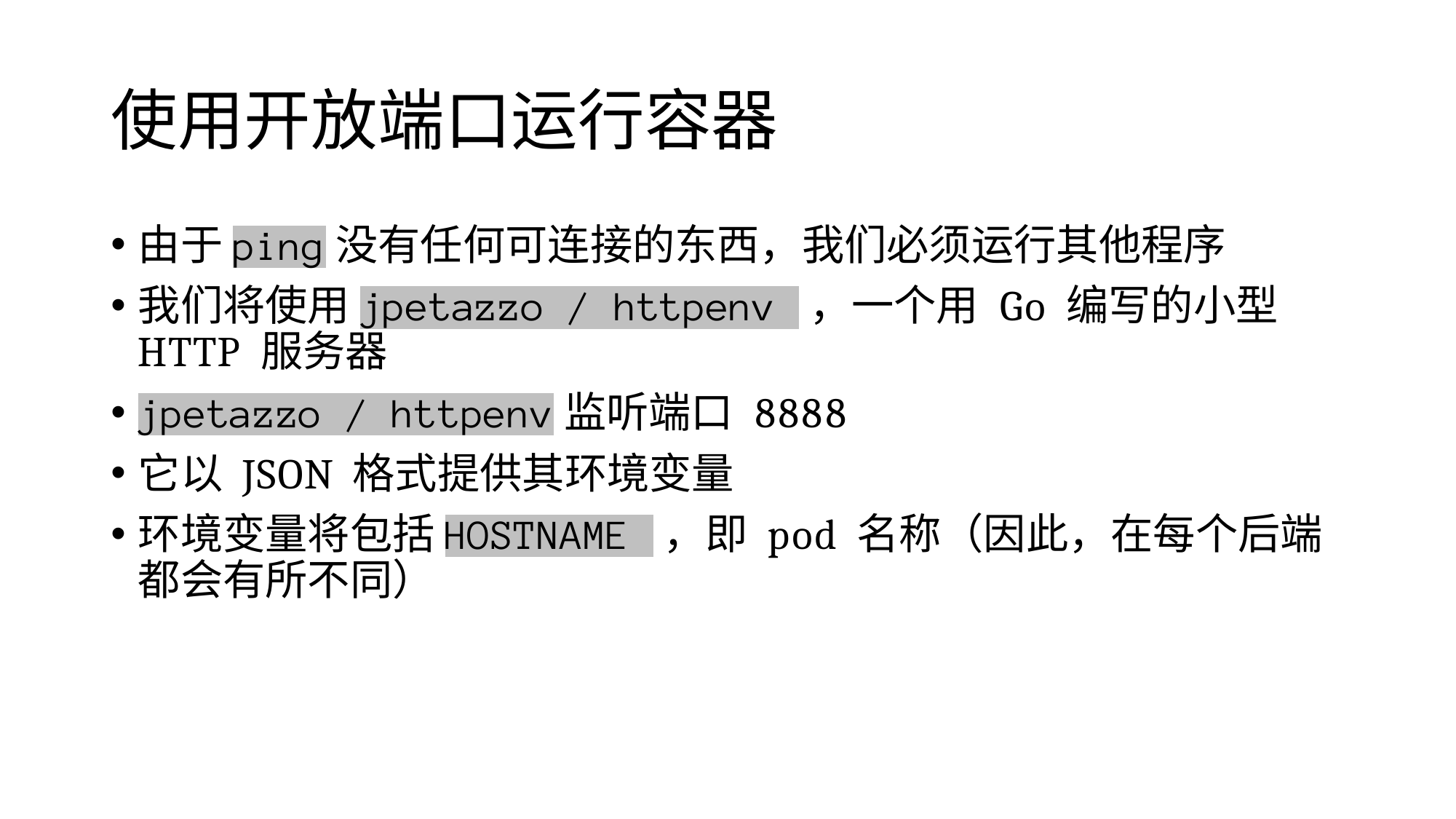

# 使用开放端口运行容器
由于ping没有任何可连接的东西，我们必须运行其他程序
我们将使用jpetazzo / httpenv ，一个用 Go 编写的小型 HTTP 服务器
jpetazzo / httpenv监听端口 8888
它以 JSON 格式提供其环境变量
环境变量将包括HOSTNAME ，即 pod 名称（因此，在每个后端都会有所不同）